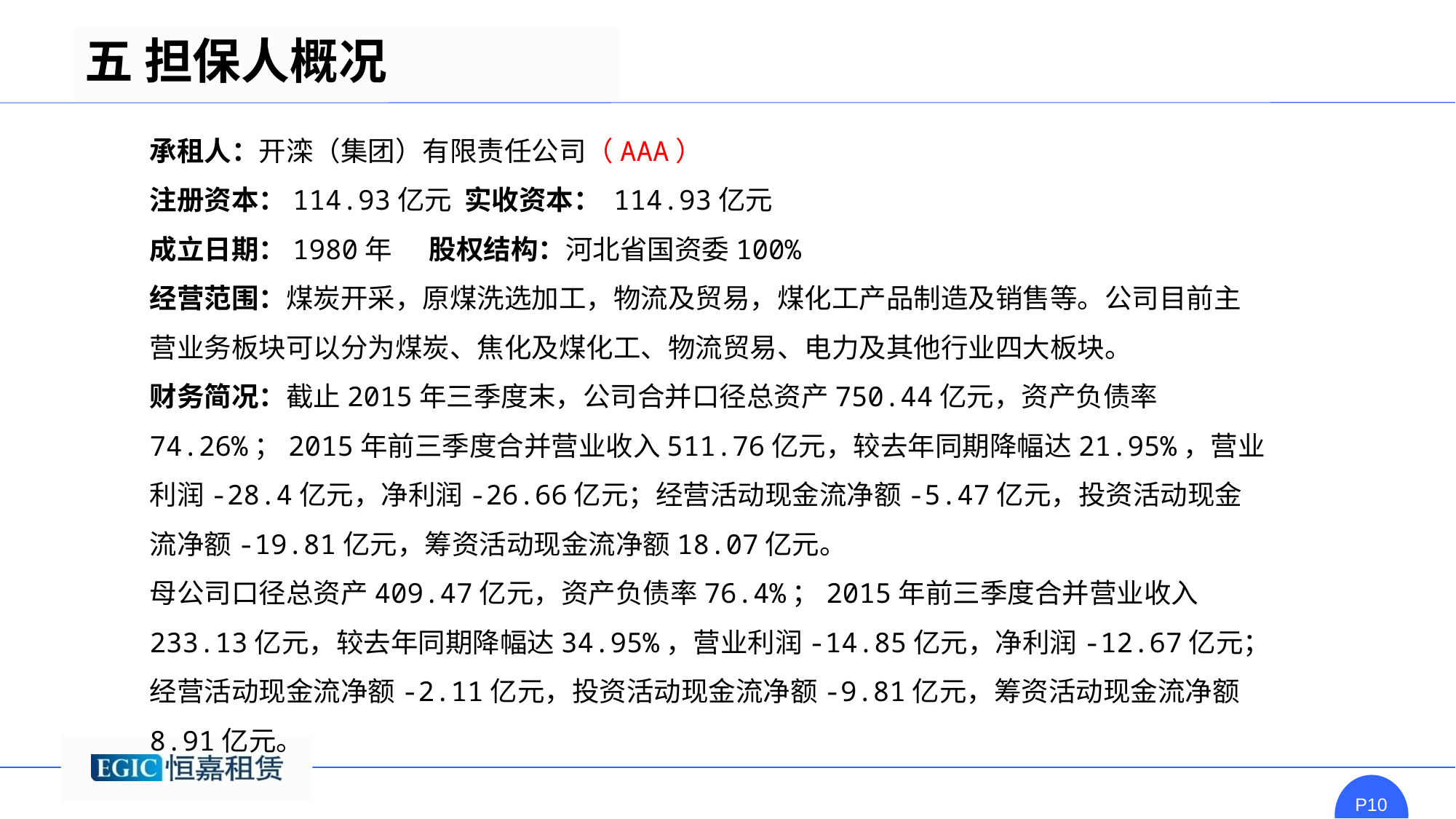

五 担保人概况
承租人：开滦（集团）有限责任公司（AAA）
注册资本：114.93亿元  实收资本： 114.93亿元
成立日期：1980年      股权结构：河北省国资委100%
经营范围：煤炭开采，原煤洗选加工，物流及贸易，煤化工产品制造及销售等。公司目前主营业务板块可以分为煤炭、焦化及煤化工、物流贸易、电力及其他行业四大板块。
财务简况：截止2015年三季度末，公司合并口径总资产750.44亿元，资产负债率74.26%；2015年前三季度合并营业收入511.76亿元，较去年同期降幅达21.95%，营业利润-28.4亿元，净利润-26.66亿元；经营活动现金流净额-5.47亿元，投资活动现金流净额-19.81亿元，筹资活动现金流净额18.07亿元。
母公司口径总资产409.47亿元，资产负债率76.4%；2015年前三季度合并营业收入233.13亿元，较去年同期降幅达34.95%，营业利润-14.85亿元，净利润-12.67亿元；经营活动现金流净额-2.11亿元，投资活动现金流净额-9.81亿元，筹资活动现金流净额8.91亿元。